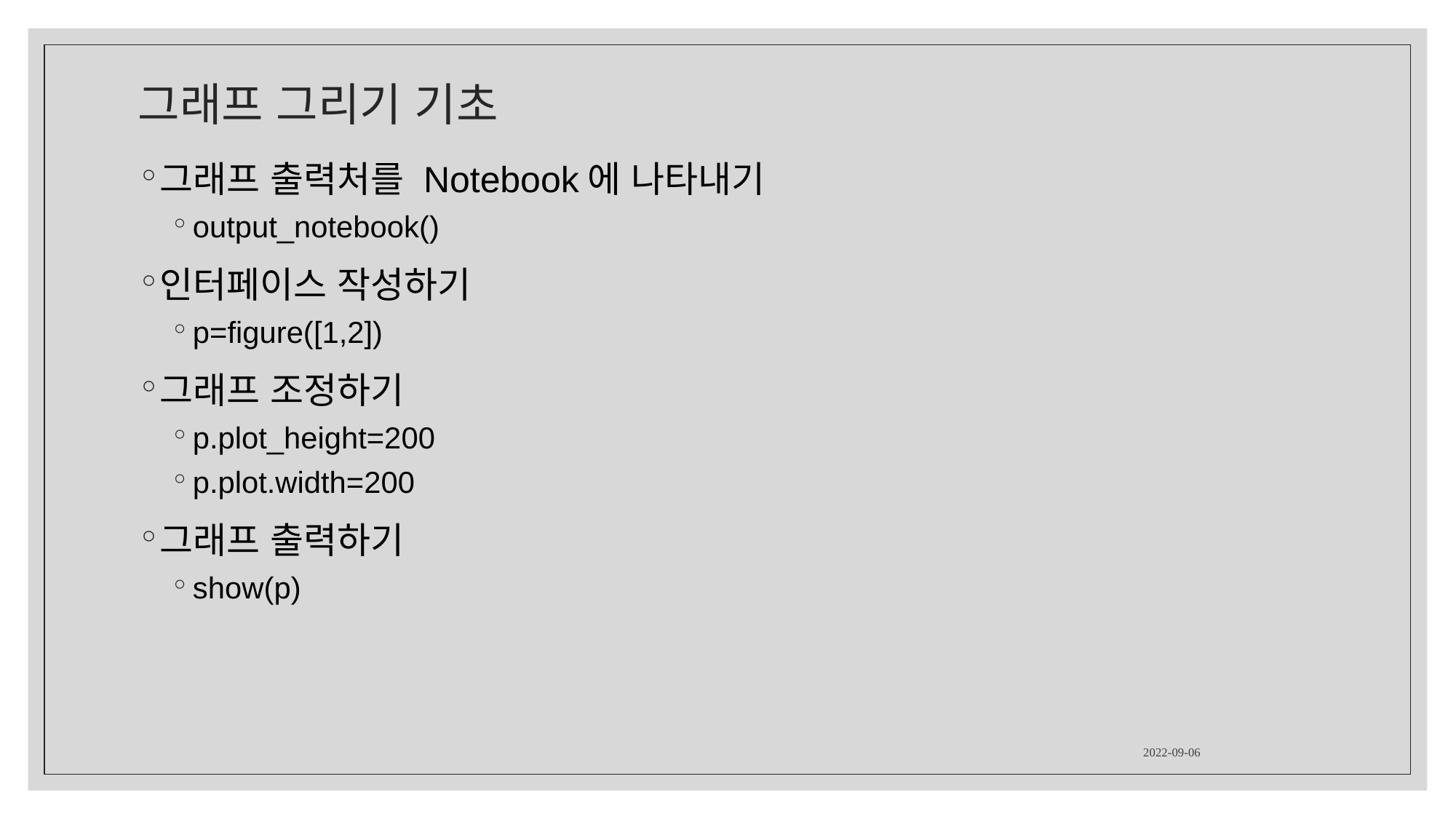

# 그래프 그리기 기초
그래프 출력처를 Notebook에 나타내기
output_notebook()
인터페이스 작성하기
p=figure([1,2])
그래프 조정하기
p.plot_height=200
p.plot.width=200
그래프 출력하기
show(p)

2022-09-06